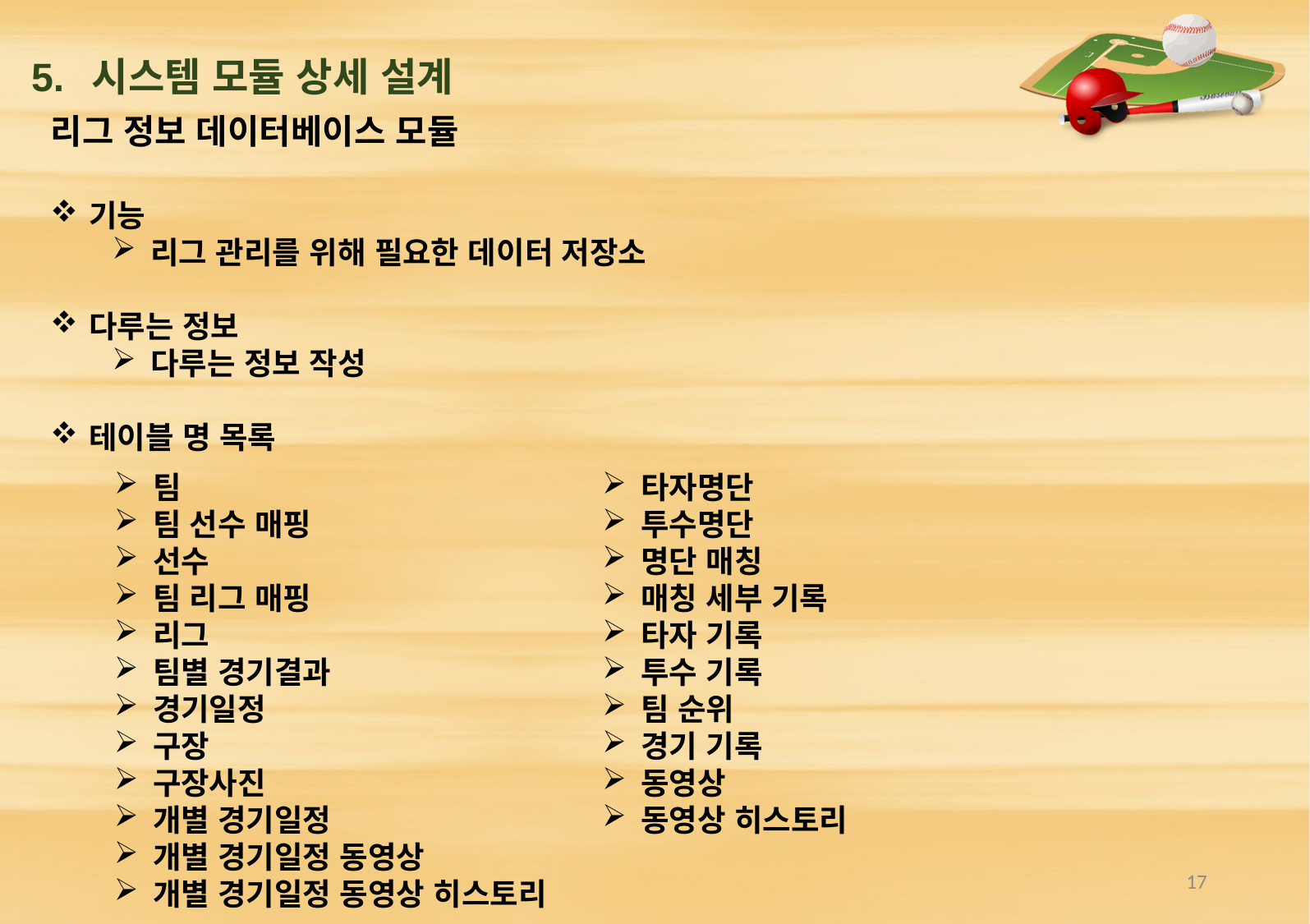

5. 시스템 모듈 상세 설계
리그 정보 데이터베이스 모듈
기능
리그 관리를 위해 필요한 데이터 저장소

다루는 정보
다루는 정보 작성

테이블 명 목록

팀
팀 선수 매핑
선수
팀 리그 매핑
리그
팀별 경기결과
경기일정
구장
구장사진
개별 경기일정
개별 경기일정 동영상
개별 경기일정 동영상 히스토리

타자명단
투수명단
명단 매칭
매칭 세부 기록
타자 기록
투수 기록
팀 순위
경기 기록
동영상
동영상 히스토리
17